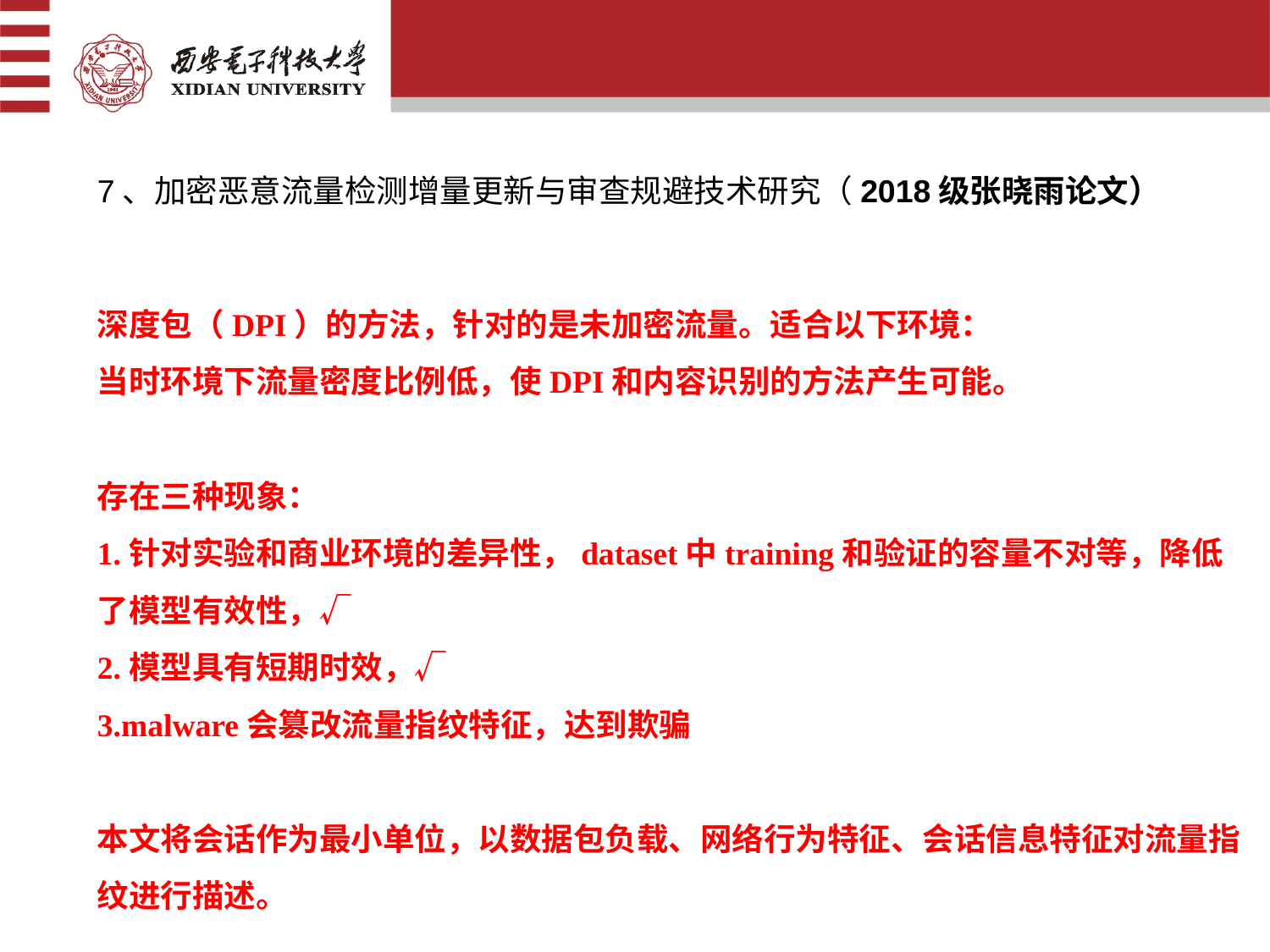

7、加密恶意流量检测增量更新与审查规避技术研究（2018级张晓雨论文）

深度包（DPI）的方法，针对的是未加密流量。适合以下环境：
当时环境下流量密度比例低，使DPI和内容识别的方法产生可能。

存在三种现象：
1.针对实验和商业环境的差异性，dataset中training和验证的容量不对等，降低了模型有效性，√
2.模型具有短期时效，√
3.malware会篡改流量指纹特征，达到欺骗

本文将会话作为最小单位，以数据包负载、网络行为特征、会话信息特征对流量指纹进行描述。